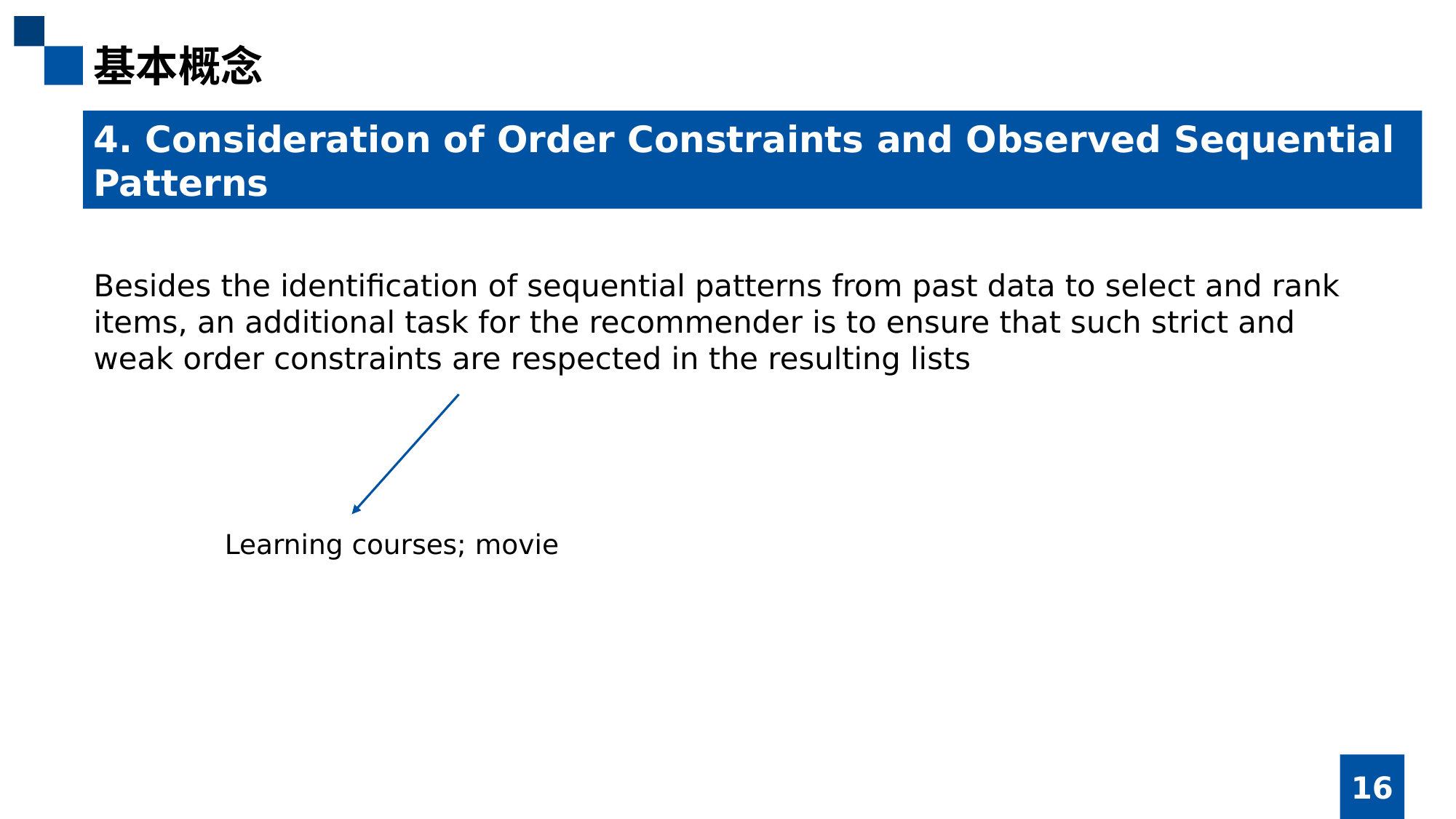

基本概念
4. Consideration of Order Constraints and Observed Sequential Patterns
Besides the identification of sequential patterns from past data to select and rank items, an additional task for the recommender is to ensure that such strict and weak order constraints are respected in the resulting lists
Learning courses; movie
16